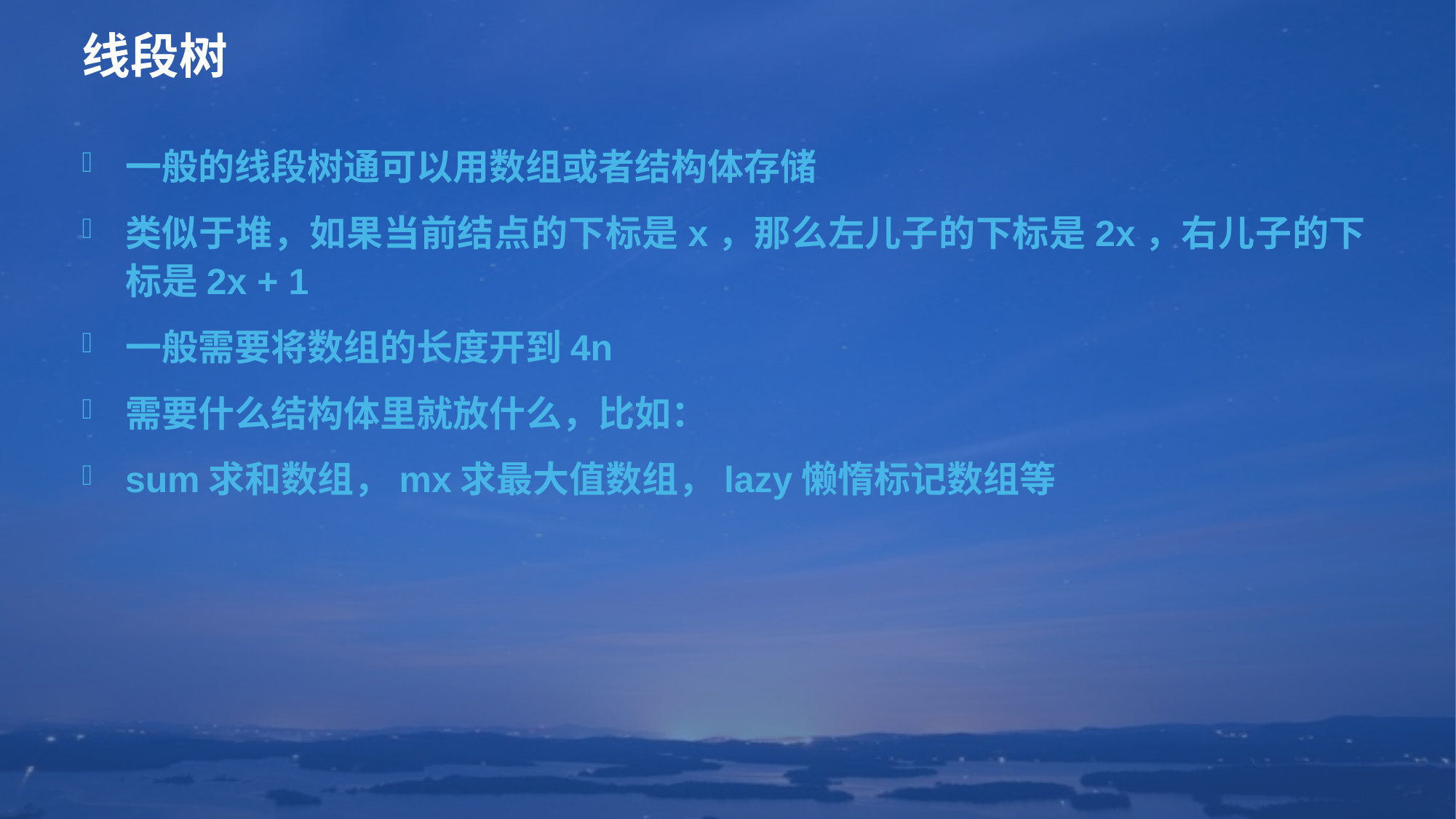

# 线段树
一般的线段树通可以用数组或者结构体存储
类似于堆，如果当前结点的下标是x，那么左儿子的下标是2x，右儿子的下标是2x + 1
一般需要将数组的长度开到4n
需要什么结构体里就放什么，比如：
sum求和数组，mx求最大值数组，lazy懒惰标记数组等